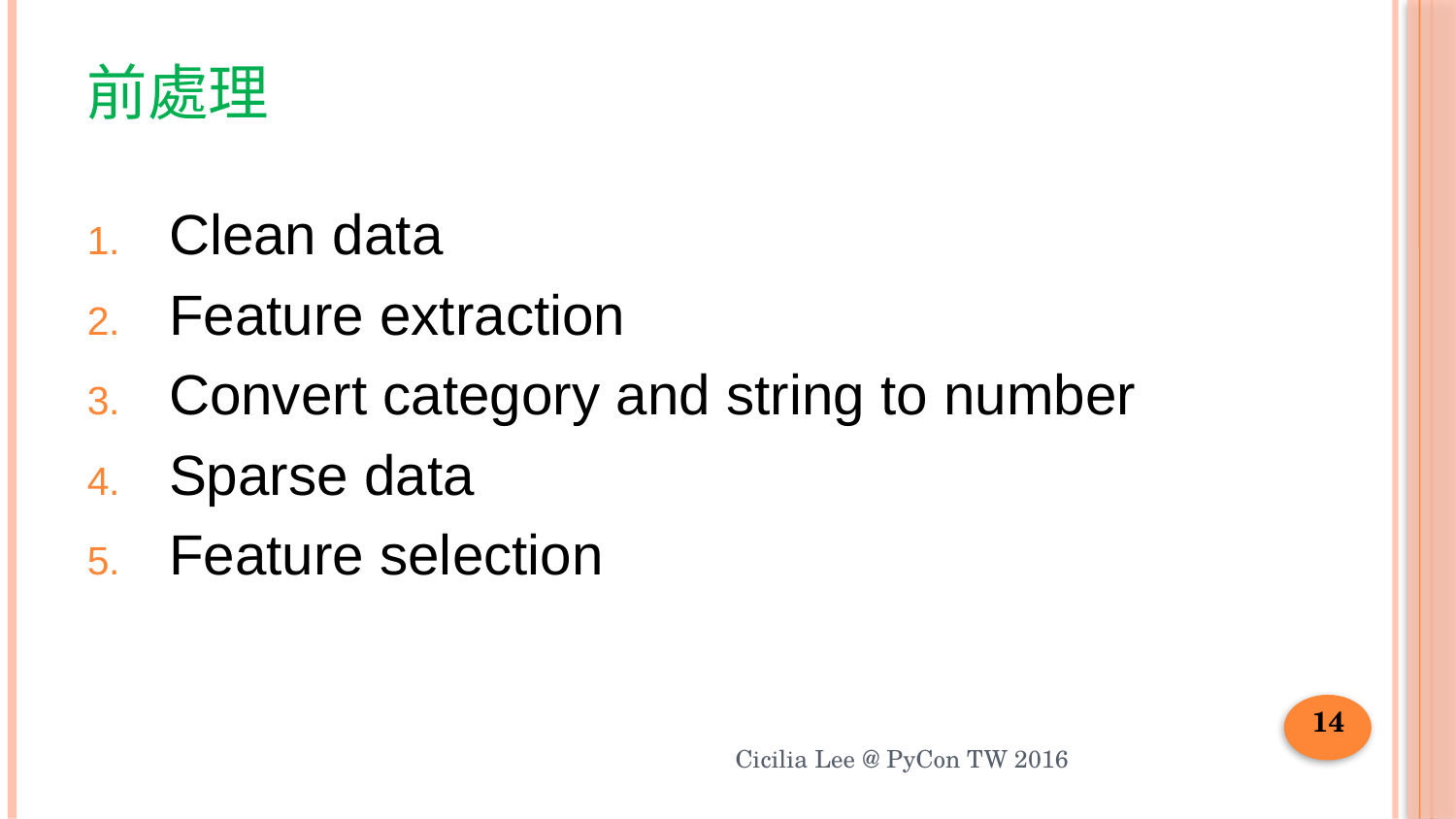

# 前處理
Clean data
Feature extraction
Convert category and string to number
Sparse data
Feature selection
14
Cicilia Lee @ PyCon TW 2016